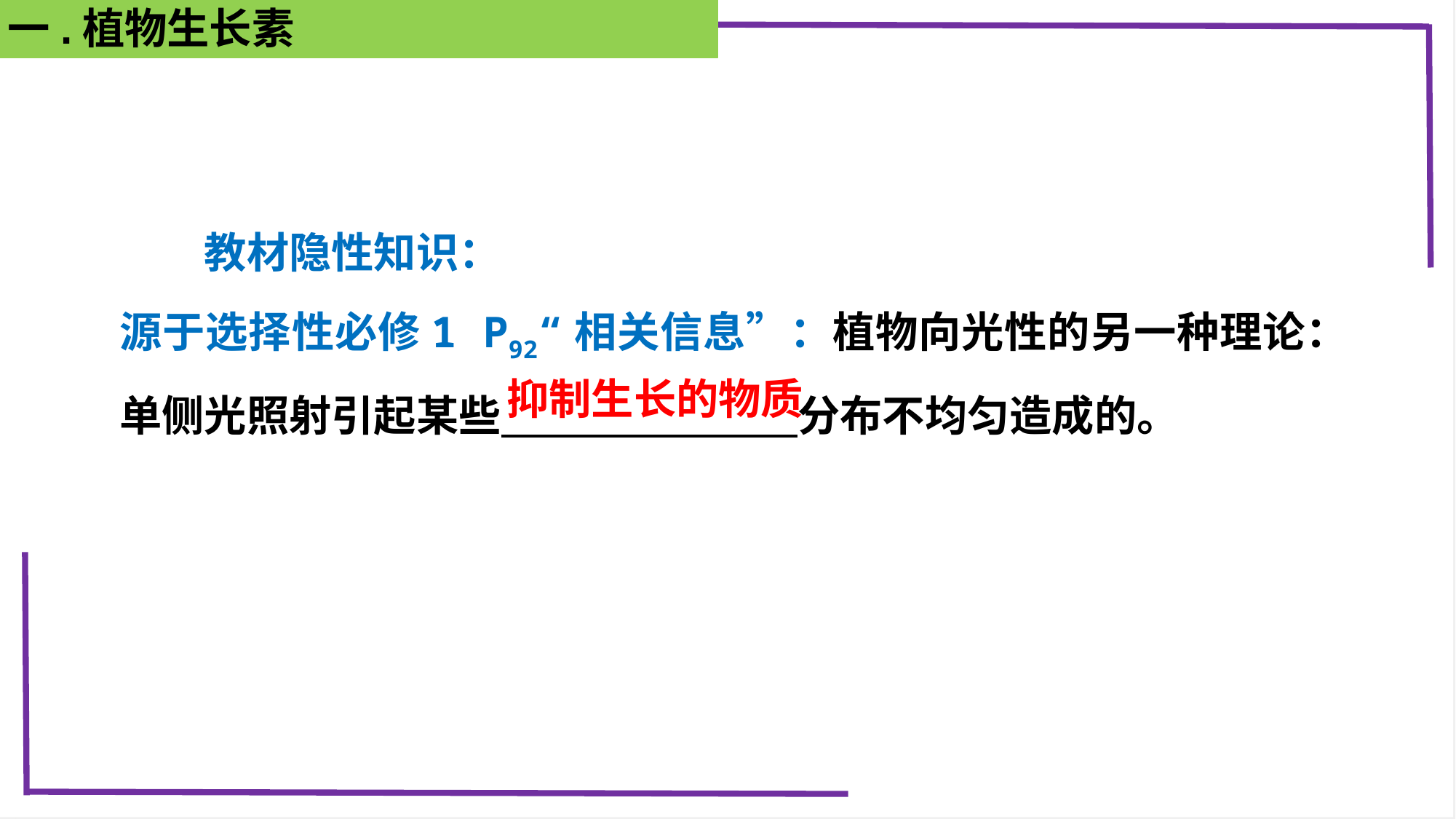

一.植物生长素
　　教材隐性知识：
源于选择性必修1 P92“相关信息”：植物向光性的另一种理论：单侧光照射引起某些　　　　　　　分布不均匀造成的。
抑制生长的物质